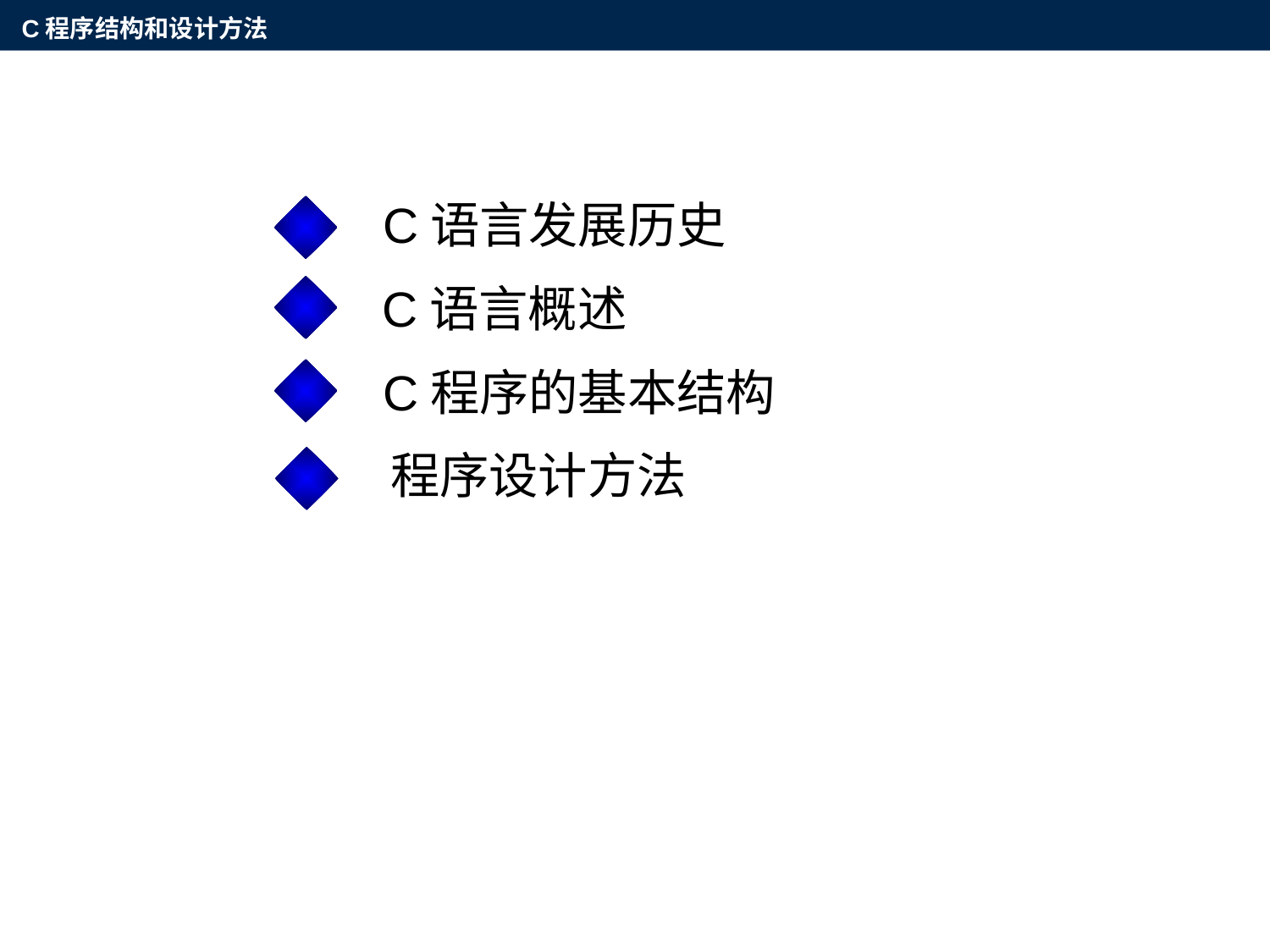

C程序结构和设计方法
C语言发展历史
C语言概述
C程序的基本结构
程序设计方法